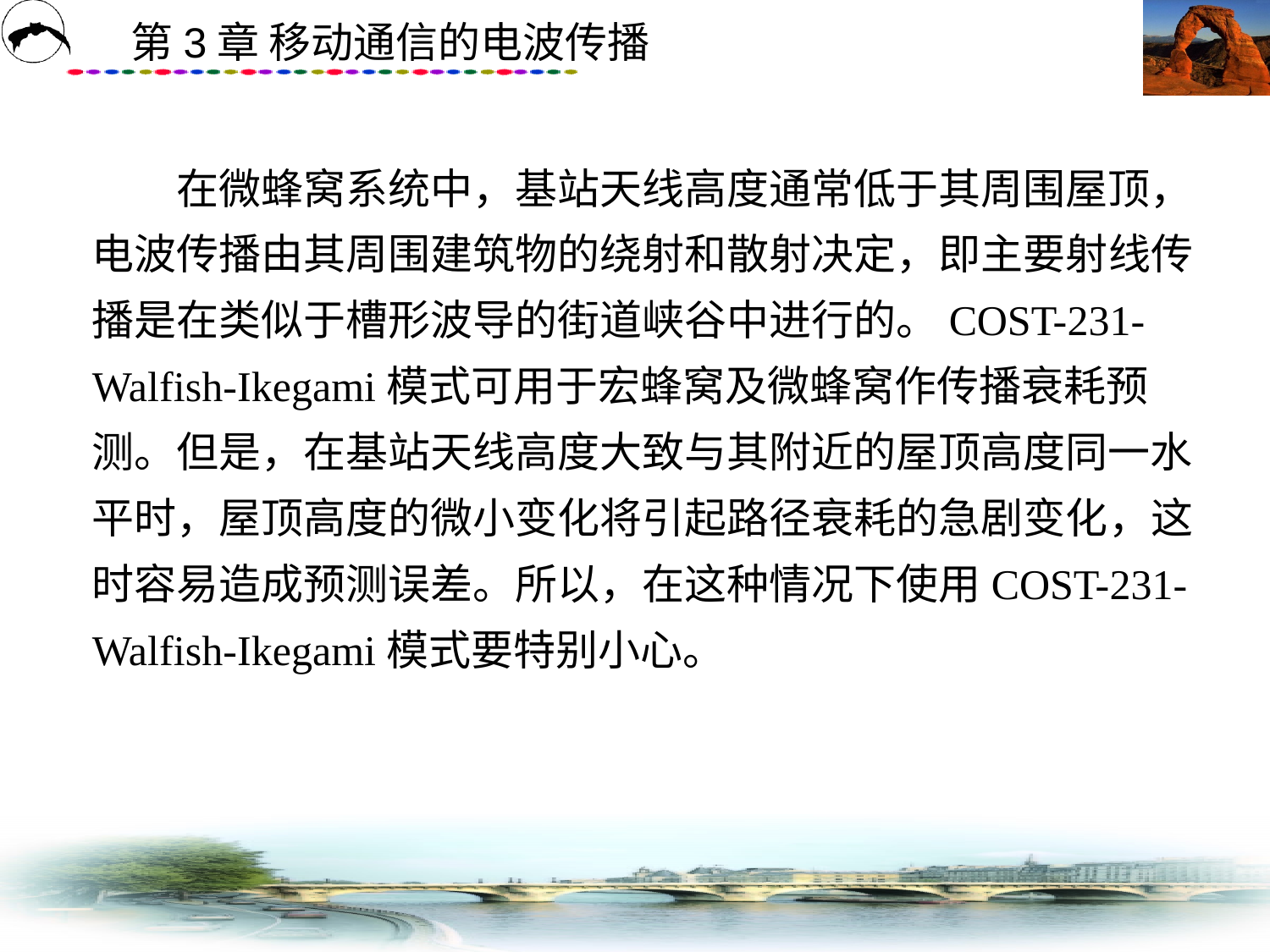

# 在微蜂窝系统中，基站天线高度通常低于其周围屋顶，电波传播由其周围建筑物的绕射和散射决定，即主要射线传播是在类似于槽形波导的街道峡谷中进行的。COST-231-Walfish-Ikegami模式可用于宏蜂窝及微蜂窝作传播衰耗预测。但是，在基站天线高度大致与其附近的屋顶高度同一水平时，屋顶高度的微小变化将引起路径衰耗的急剧变化，这时容易造成预测误差。所以，在这种情况下使用COST-231-Walfish-Ikegami模式要特别小心。